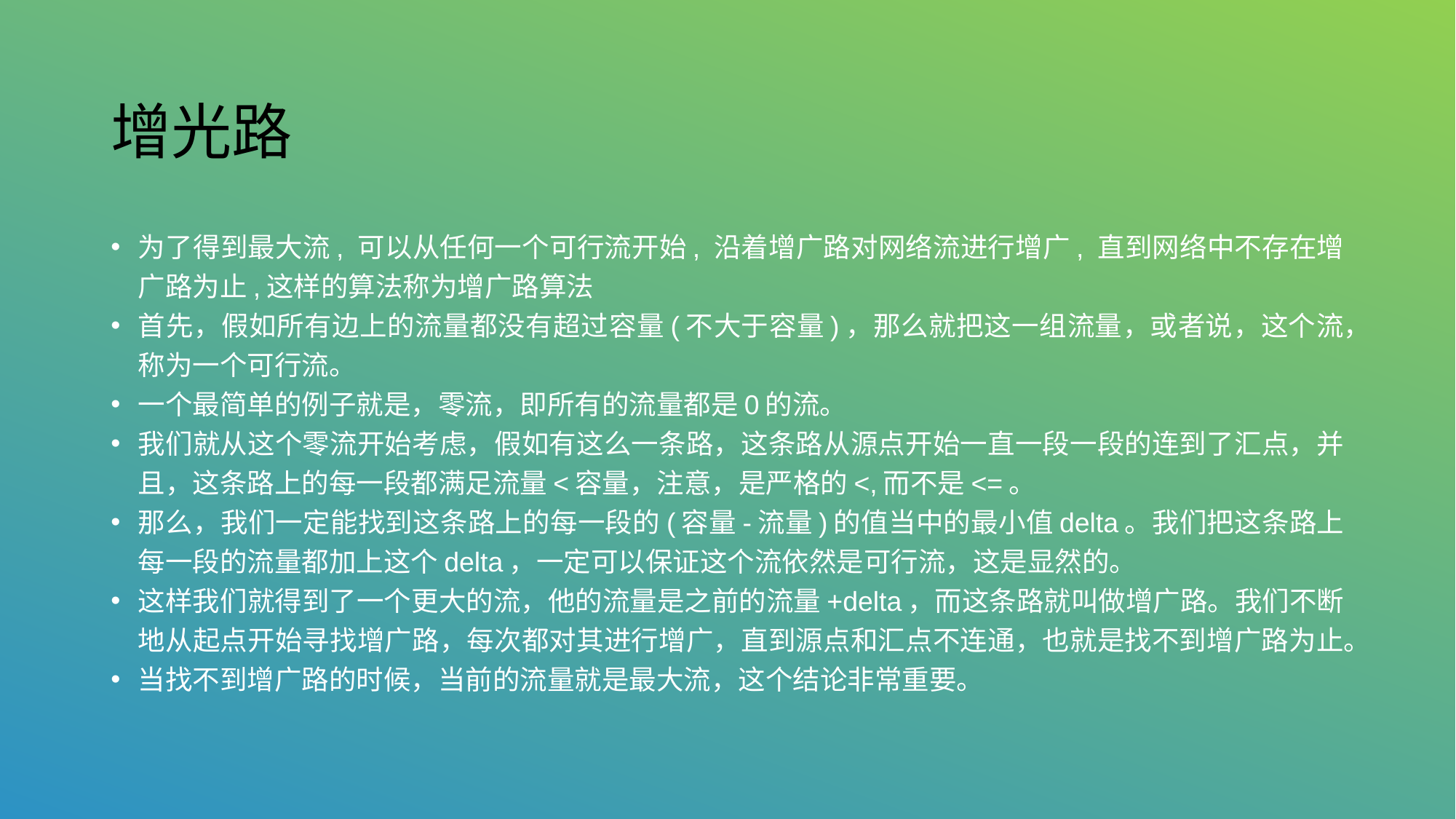

# 增光路
为了得到最大流, 可以从任何一个可行流开始, 沿着增广路对网络流进行增广, 直到网络中不存在增广路为止,这样的算法称为增广路算法
首先，假如所有边上的流量都没有超过容量(不大于容量)，那么就把这一组流量，或者说，这个流，称为一个可行流。
一个最简单的例子就是，零流，即所有的流量都是0的流。
我们就从这个零流开始考虑，假如有这么一条路，这条路从源点开始一直一段一段的连到了汇点，并且，这条路上的每一段都满足流量<容量，注意，是严格的<,而不是<=。
那么，我们一定能找到这条路上的每一段的(容量-流量)的值当中的最小值delta。我们把这条路上每一段的流量都加上这个delta，一定可以保证这个流依然是可行流，这是显然的。
这样我们就得到了一个更大的流，他的流量是之前的流量+delta，而这条路就叫做增广路。我们不断地从起点开始寻找增广路，每次都对其进行增广，直到源点和汇点不连通，也就是找不到增广路为止。
当找不到增广路的时候，当前的流量就是最大流，这个结论非常重要。